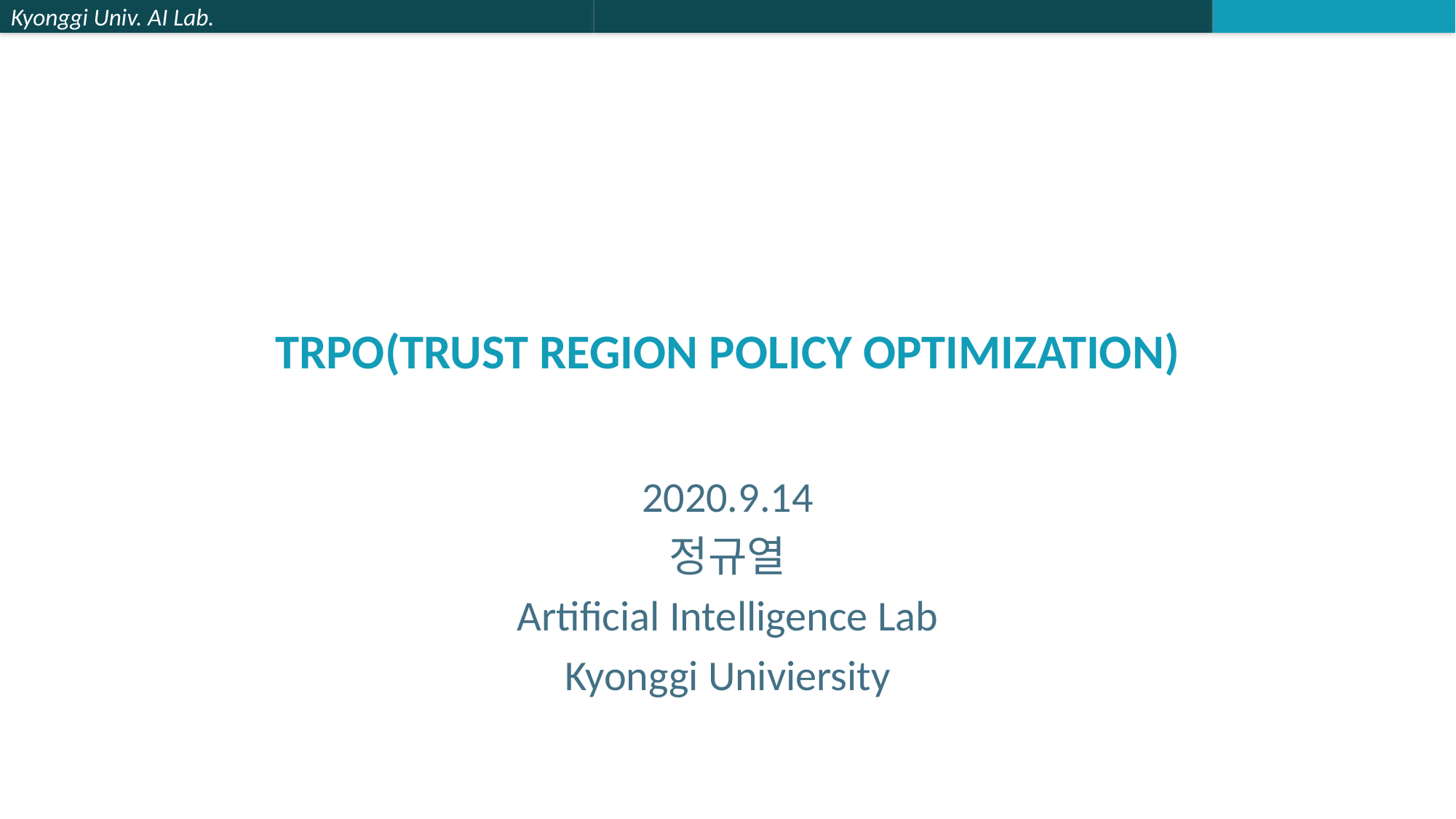

# TRPO(trust Region Policy Optimization)
2020.9.14
정규열
Artificial Intelligence Lab
Kyonggi Univiersity